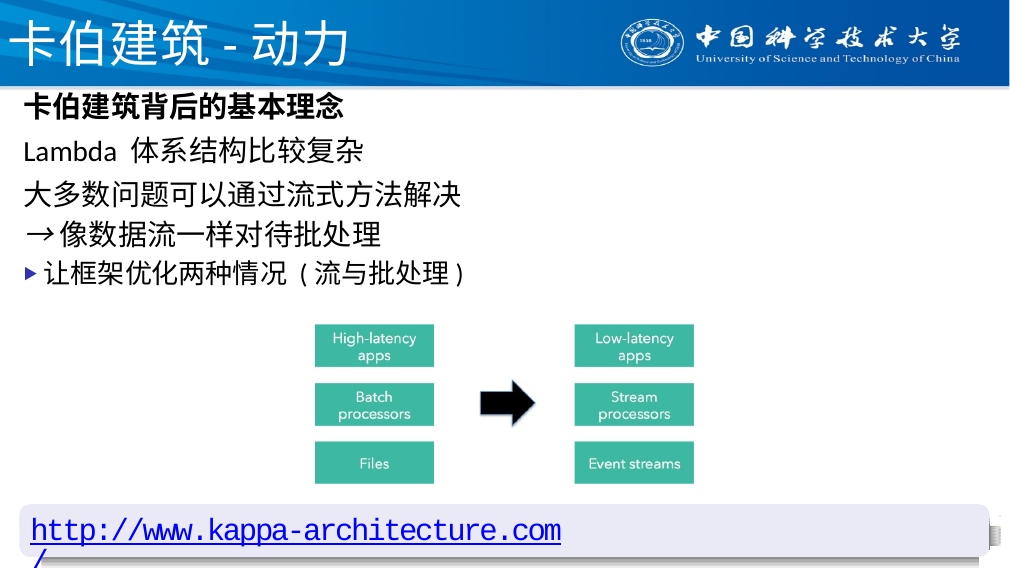

# 卡伯建筑-动力
卡伯建筑背后的基本理念
Lambda 体系结构比较复杂
大多数问题可以通过流式方法解决
→像数据流一样对待批处理
▶让框架优化两种情况 (流与批处理)

http://www.kappa-architecture.com/